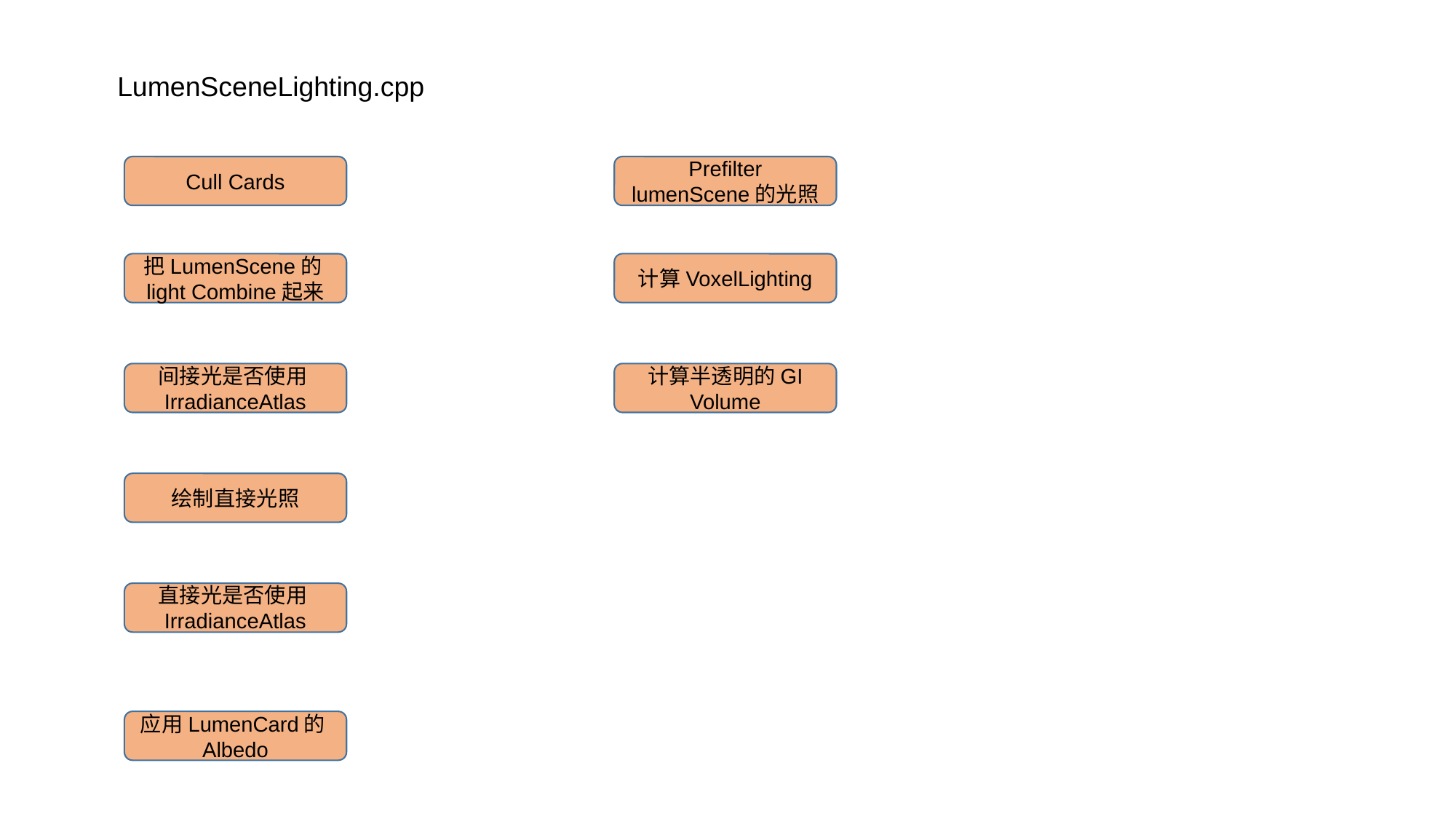

LumenSceneLighting.cpp
Cull Cards
Prefilter lumenScene的光照
把LumenScene的light Combine起来
计算VoxelLighting
间接光是否使用IrradianceAtlas
计算半透明的GI Volume
绘制直接光照
直接光是否使用IrradianceAtlas
应用LumenCard的Albedo